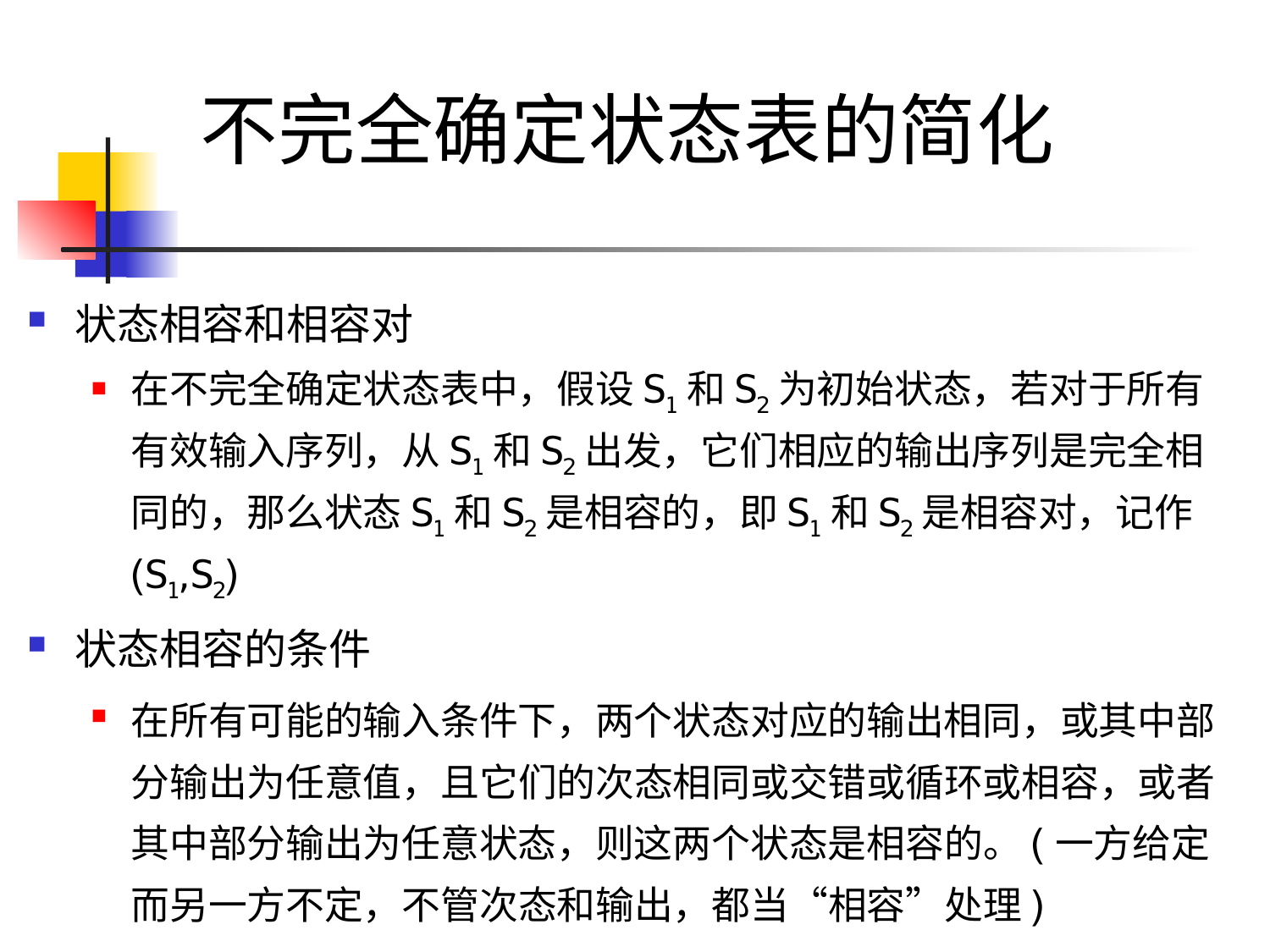

# 不完全确定状态表的简化
状态相容和相容对
在不完全确定状态表中，假设S1和S2为初始状态，若对于所有有效输入序列，从S1和S2出发，它们相应的输出序列是完全相同的，那么状态S1和S2是相容的，即S1和S2是相容对，记作(S1,S2)
状态相容的条件
在所有可能的输入条件下，两个状态对应的输出相同，或其中部分输出为任意值，且它们的次态相同或交错或循环或相容，或者其中部分输出为任意状态，则这两个状态是相容的。(一方给定而另一方不定，不管次态和输出，都当“相容”处理)